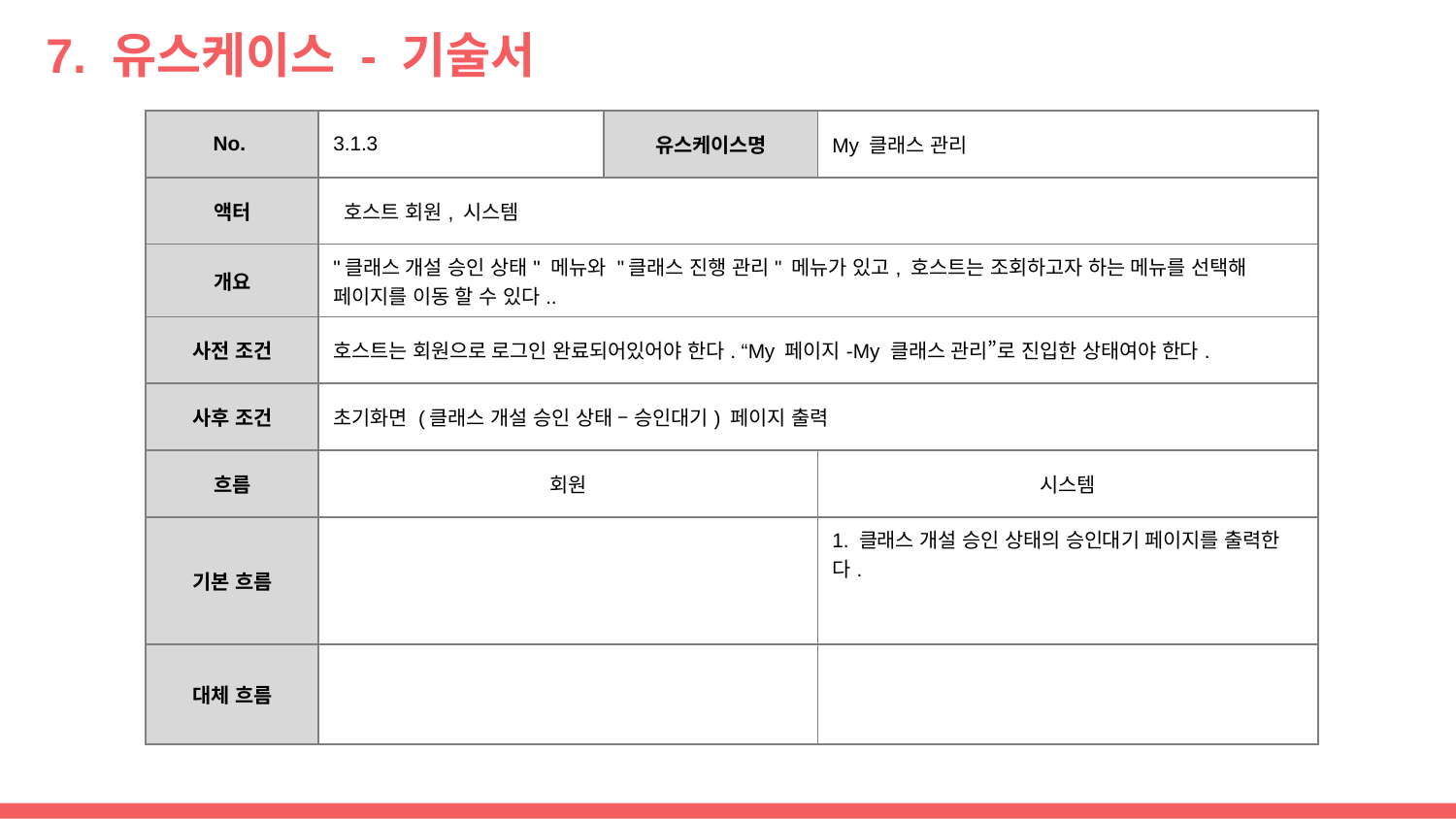

# 7. 유스케이스 - 기술서
| No. | 3.1.3 | 유스케이스명 | My 클래스 관리 |
| --- | --- | --- | --- |
| 액터 | 호스트 회원, 시스템 |  |  |
| 개요 | "클래스 개설 승인 상태" 메뉴와 "클래스 진행 관리" 메뉴가 있고, 호스트는 조회하고자 하는 메뉴를 선택해 페이지를 이동 할 수 있다.. |  |  |
| 사전 조건 | 호스트는 회원으로 로그인 완료되어있어야 한다. “My 페이지-My 클래스 관리”로 진입한 상태여야 한다. |  |  |
| 사후 조건 | 초기화면 (클래스 개설 승인 상태 – 승인대기) 페이지 출력 |  |  |
| 흐름 | 회원 |  | 시스템 |
| 기본 흐름 |  |  | 1. 클래스 개설 승인 상태의 승인대기 페이지를 출력한다. |
| 대체 흐름 |  |  |  |